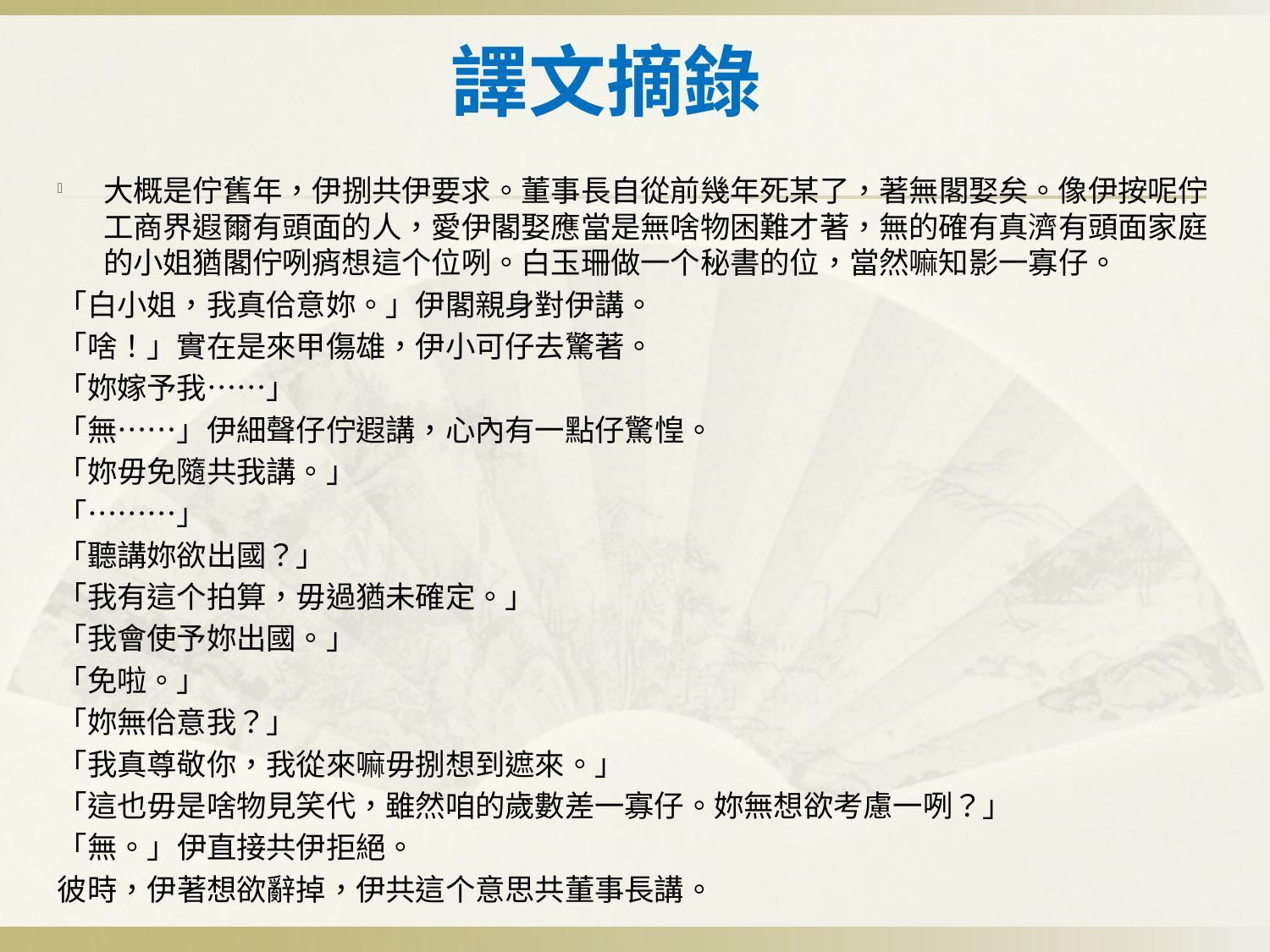

# 譯文摘錄
大概是佇舊年，伊捌共伊要求。董事長自從前幾年死某了，著無閣娶矣。像伊按呢佇工商界遐爾有頭面的人，愛伊閣娶應當是無啥物困難才著，無的確有真濟有頭面家庭的小姐猶閣佇咧痟想這个位咧。白玉珊做一个秘書的位，當然嘛知影一寡仔。
「白小姐，我真佮意妳。」伊閣親身對伊講。
「啥！」實在是來甲傷雄，伊小可仔去驚著。
「妳嫁予我……」
「無……」伊細聲仔佇遐講，心內有一點仔驚惶。
「妳毋免隨共我講。」
「………」
「聽講妳欲出國？」
「我有這个拍算，毋過猶未確定。」
「我會使予妳出國。」
「免啦。」
「妳無佮意我？」
「我真尊敬你，我從來嘛毋捌想到遮來。」
「這也毋是啥物見笑代，雖然咱的歲數差一寡仔。妳無想欲考慮一咧？」
「無。」伊直接共伊拒絕。
彼時，伊著想欲辭掉，伊共這个意思共董事長講。